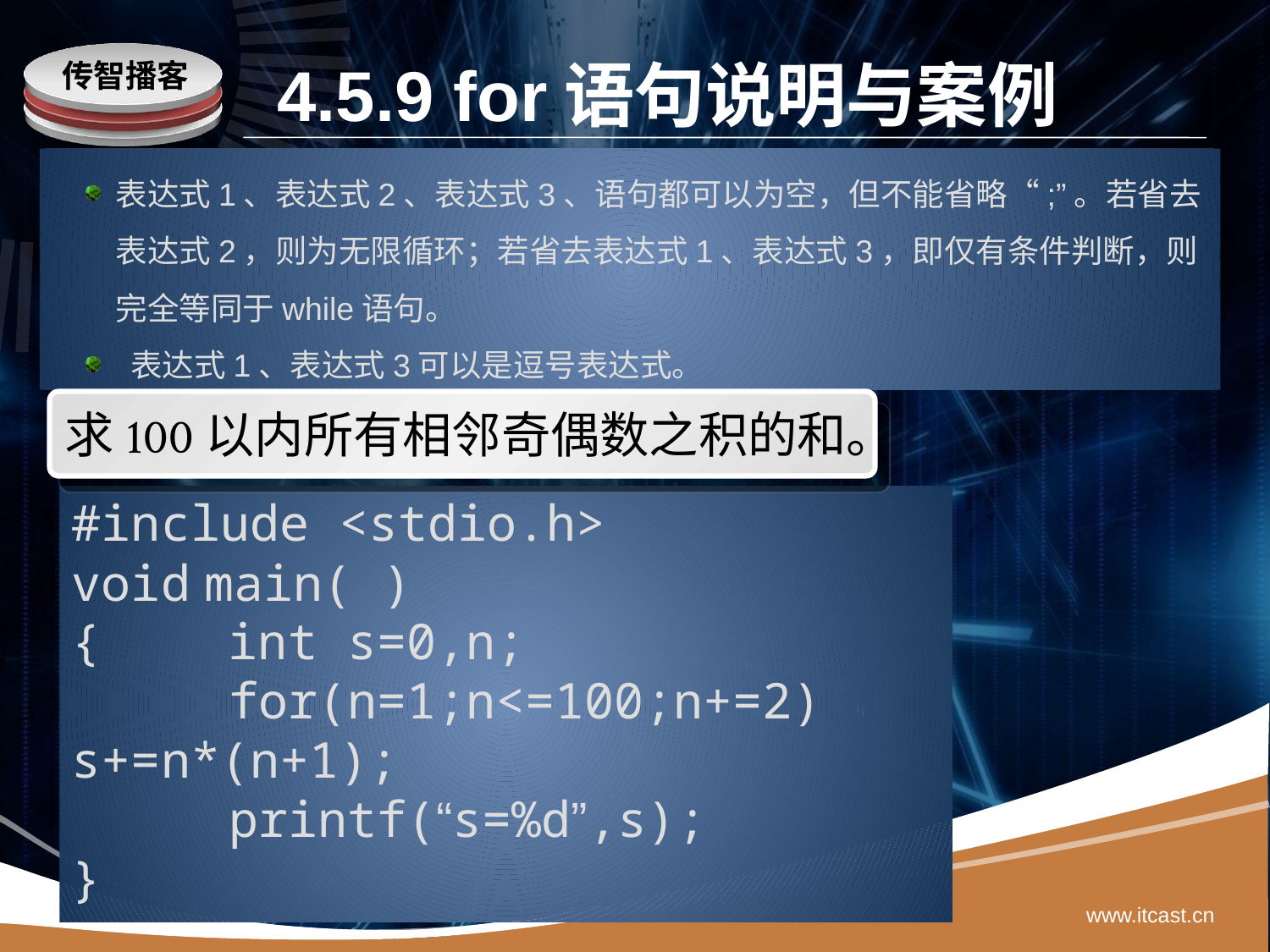

# 4.5.9 for语句说明与案例
表达式1、表达式2、表达式3、语句都可以为空，但不能省略“;”。若省去表达式2，则为无限循环；若省去表达式1、表达式3，即仅有条件判断，则完全等同于while语句。
 表达式1、表达式3可以是逗号表达式。
求100以内所有相邻奇偶数之积的和。
#include <stdio.h>
void main( )
{	 int s=0,n;
	 for(n=1;n<=100;n+=2) s+=n*(n+1);
	 printf(“s=%d”,s);
}
www.itcast.cn